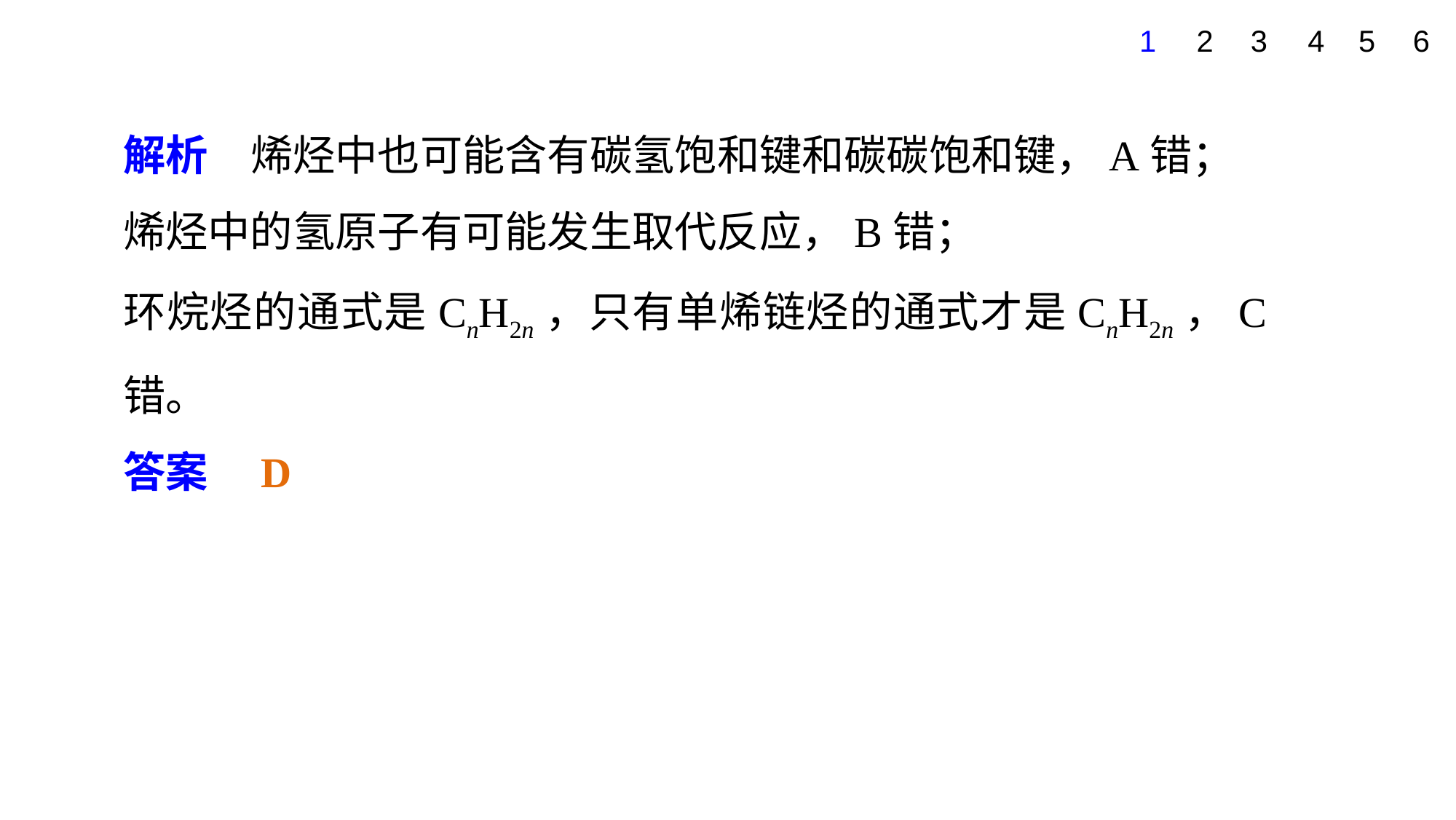

1
2
3
4
5
6
解析　烯烃中也可能含有碳氢饱和键和碳碳饱和键，A错；
烯烃中的氢原子有可能发生取代反应，B错；
环烷烃的通式是CnH2n，只有单烯链烃的通式才是CnH2n，C错。
答案　D